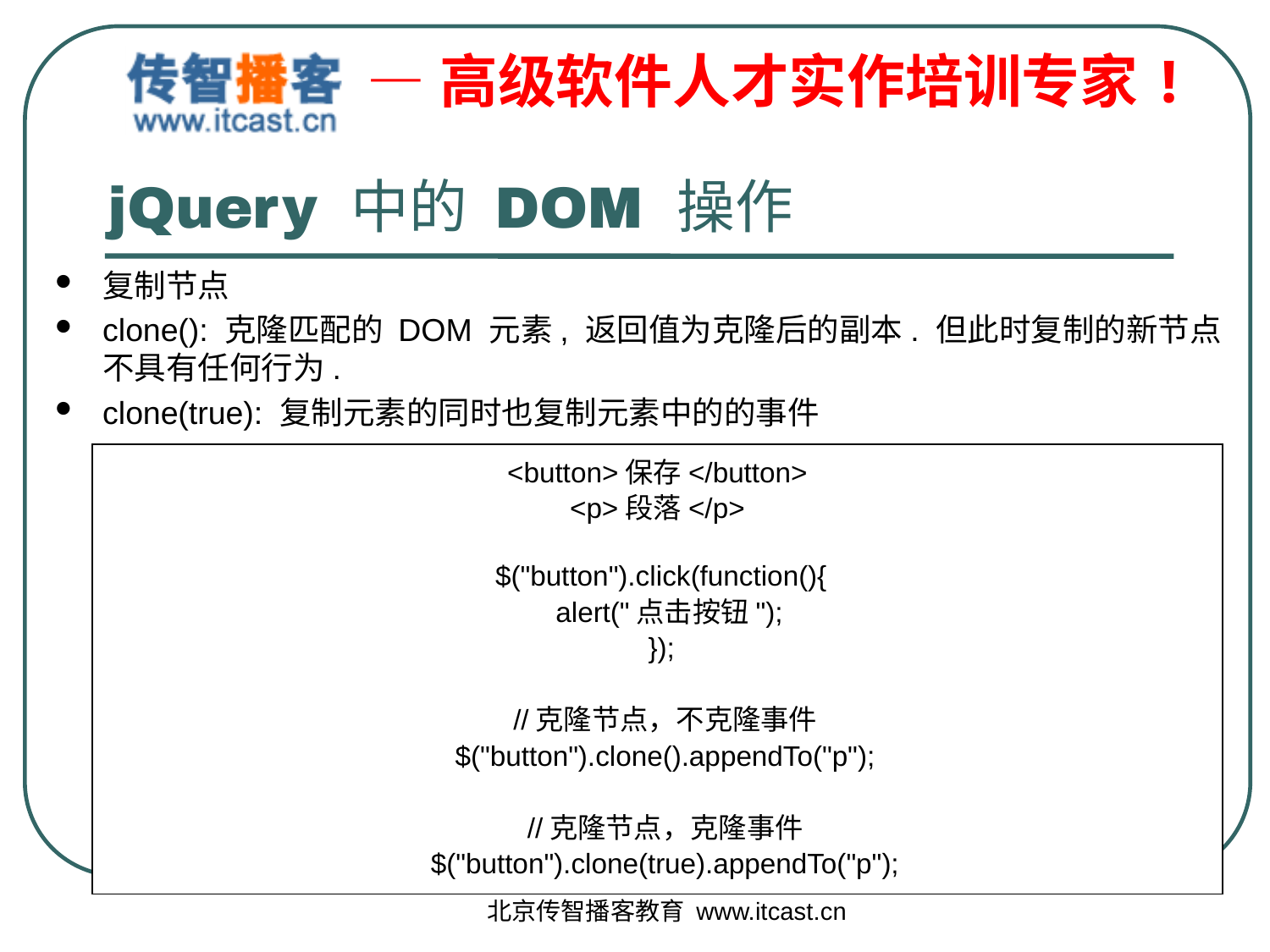

jQuery 中的 DOM 操作
复制节点
clone(): 克隆匹配的 DOM 元素, 返回值为克隆后的副本. 但此时复制的新节点不具有任何行为.
clone(true): 复制元素的同时也复制元素中的的事件
<button>保存</button>
<p>段落</p>

 $("button").click(function(){
   alert("点击按钮");
 });

  //克隆节点，不克隆事件
  $("button").clone().appendTo("p");

  //克隆节点，克隆事件
  $("button").clone(true).appendTo("p");
北京传智播客教育 www.itcast.cn